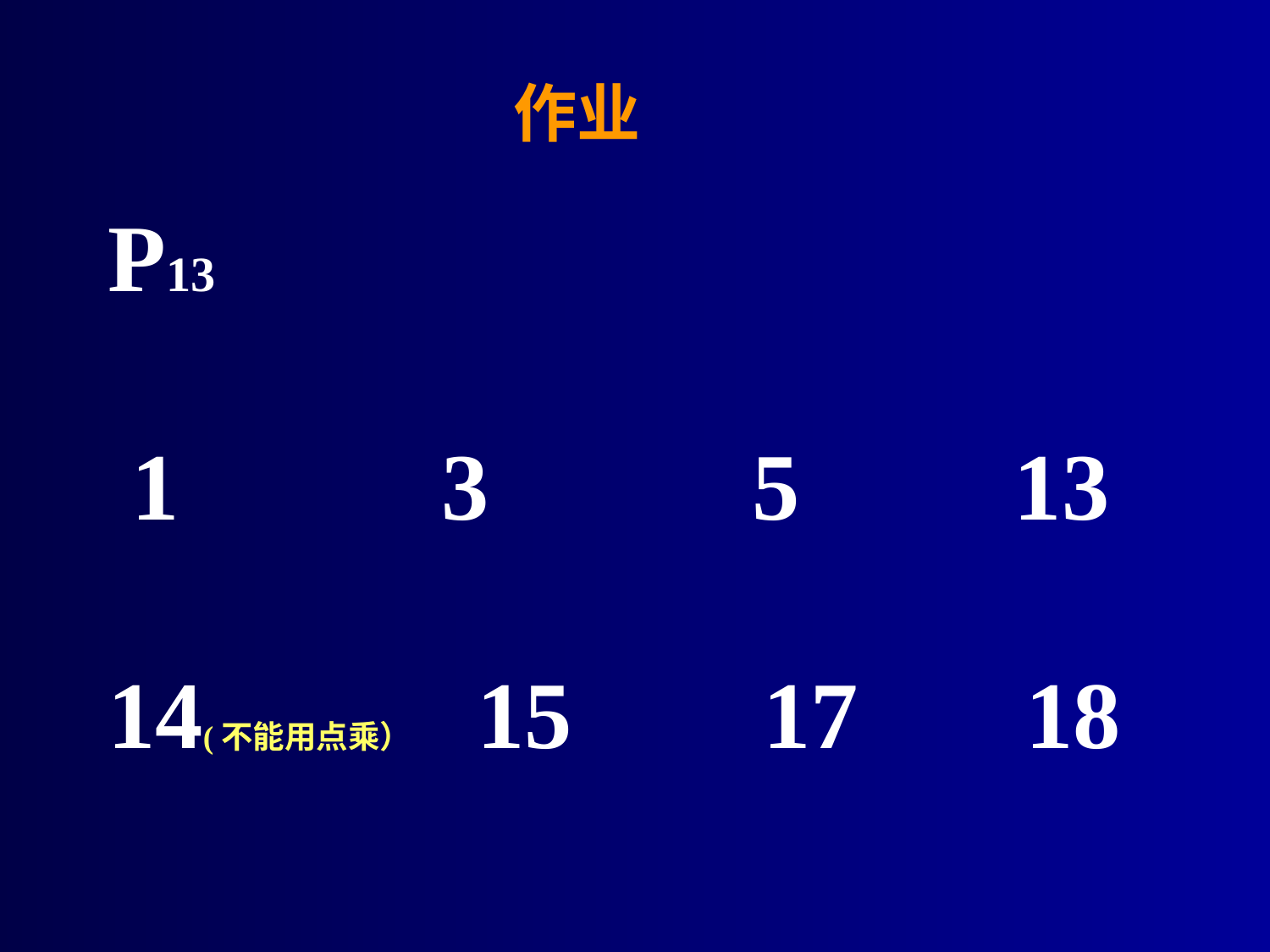

# 作业
P13

 1           3           5         13

14(不能用点乘）        15        17       18